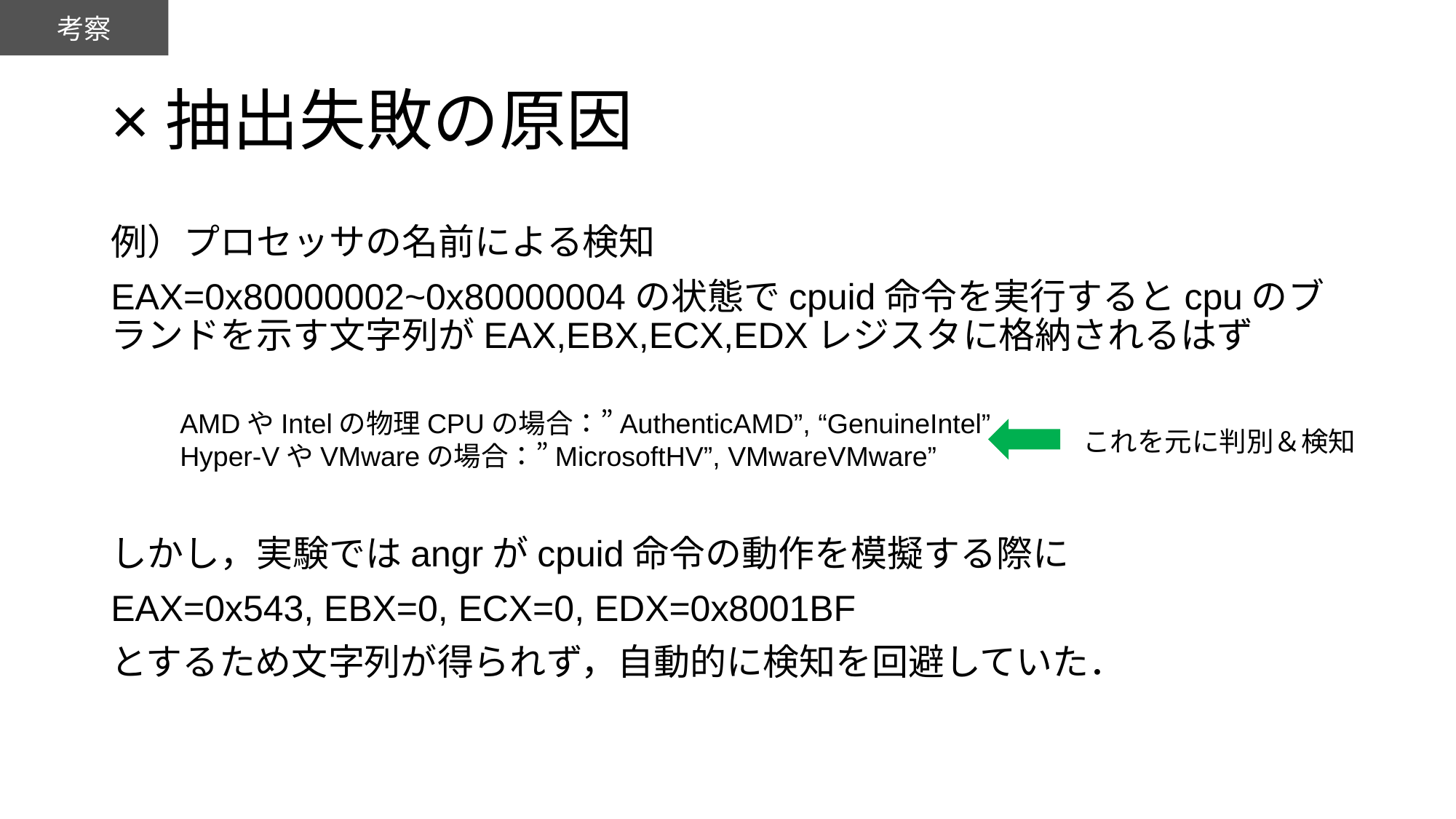

考察
# ×抽出失敗の原因
例）プロセッサの名前による検知
EAX=0x80000002~0x80000004の状態でcpuid命令を実行するとcpuのブランドを示す文字列がEAX,EBX,ECX,EDXレジスタに格納されるはず

しかし，実験ではangrがcpuid命令の動作を模擬する際に
EAX=0x543, EBX=0, ECX=0, EDX=0x8001BF
とするため文字列が得られず，自動的に検知を回避していた．

AMDやIntelの物理CPUの場合：”AuthenticAMD”, “GenuineIntel”
Hyper-VやVMwareの場合：”MicrosoftHV”, VMwareVMware”

これを元に判別＆検知